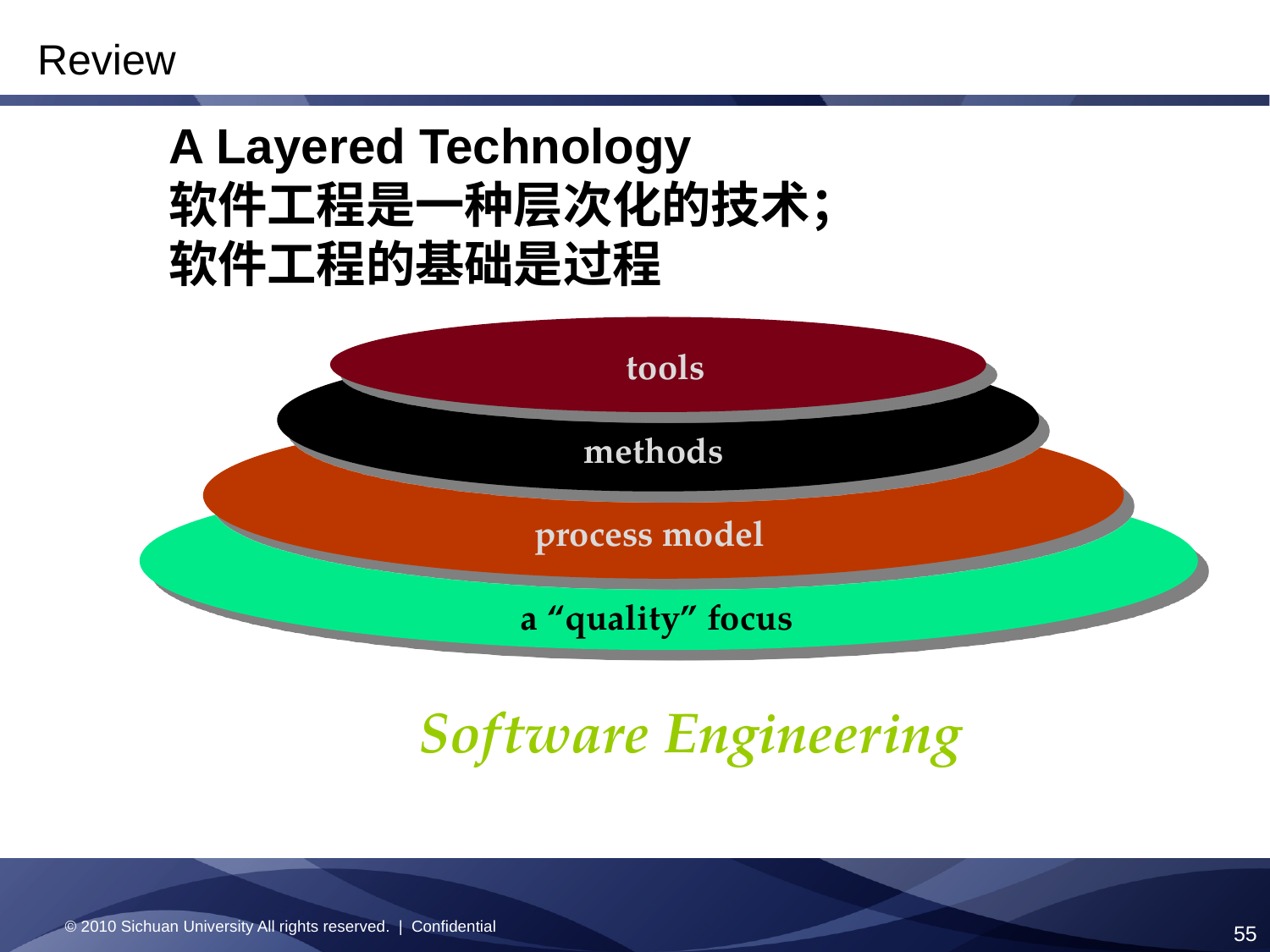

Review
A Layered Technology
软件工程是一种层次化的技术；
软件工程的基础是过程

tools

methods

process model
a “quality” focus
Software Engineering
© 2010 Sichuan University All rights reserved.  |  Confidential
55